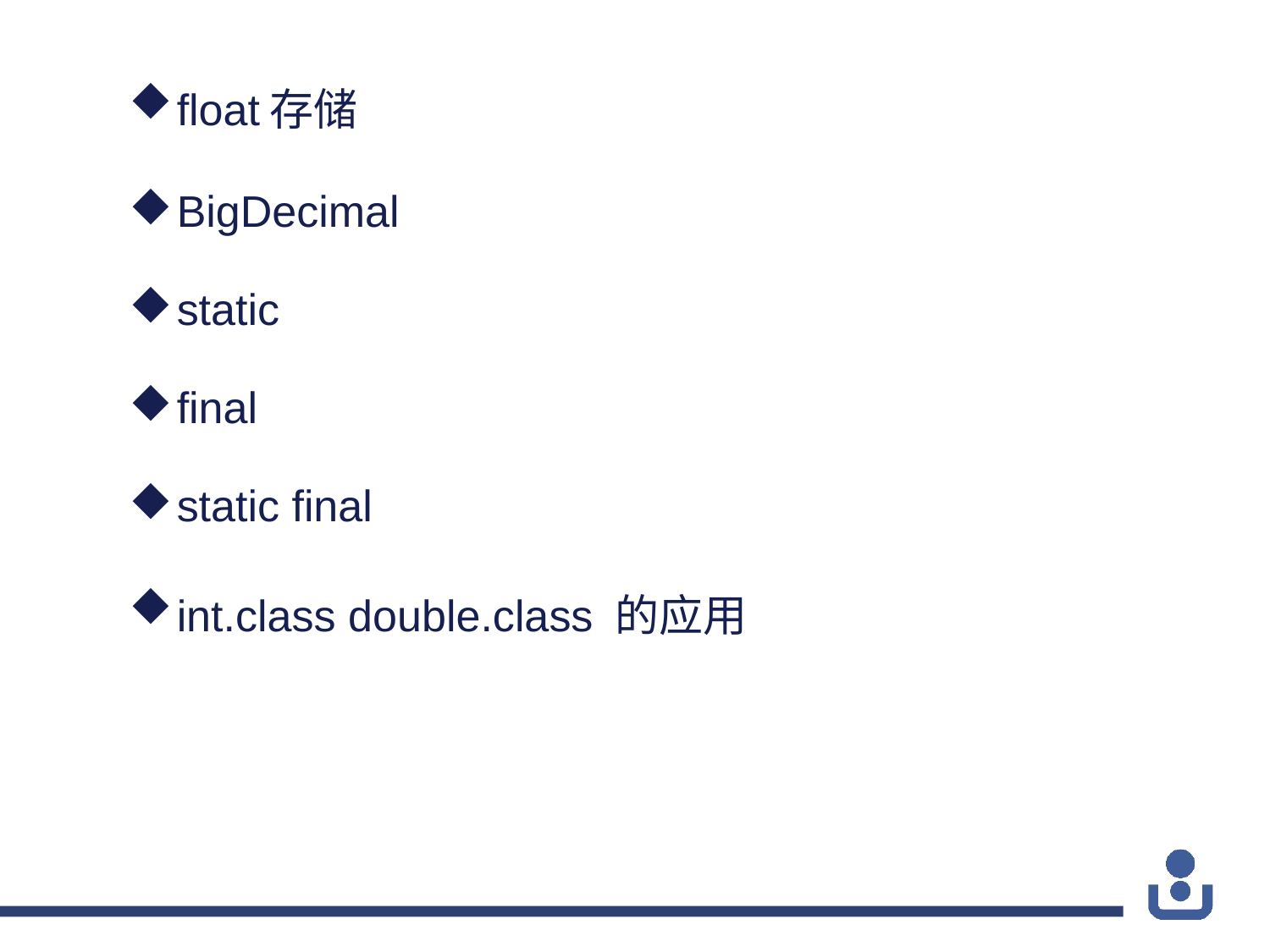

float存储

BigDecimal

static

final

static final

int.class double.class 的应用